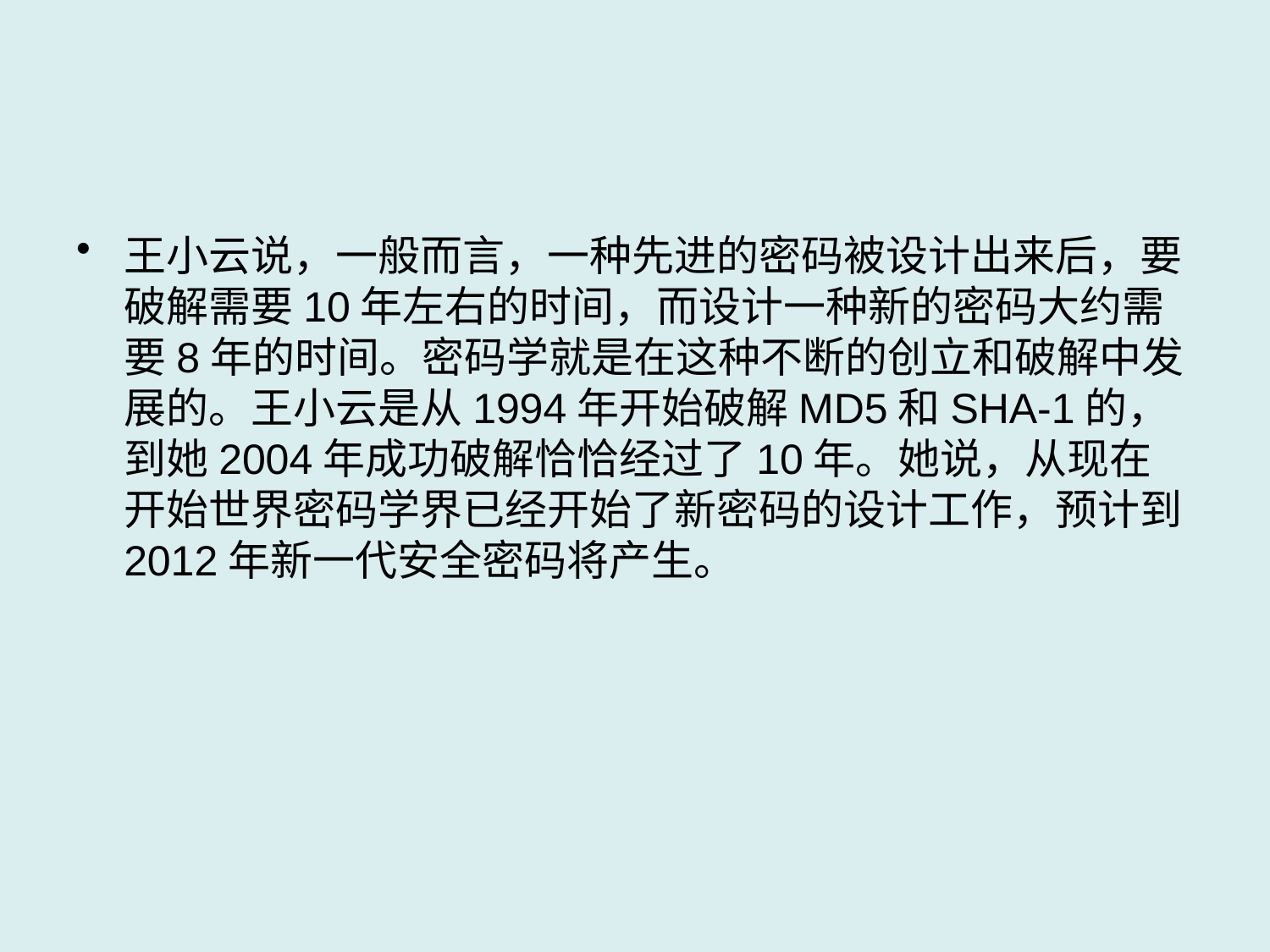

#
王小云说，一般而言，一种先进的密码被设计出来后，要破解需要10年左右的时间，而设计一种新的密码大约需要8年的时间。密码学就是在这种不断的创立和破解中发展的。王小云是从1994年开始破解MD5和SHA-1的，到她2004年成功破解恰恰经过了10年。她说，从现在开始世界密码学界已经开始了新密码的设计工作，预计到2012年新一代安全密码将产生。